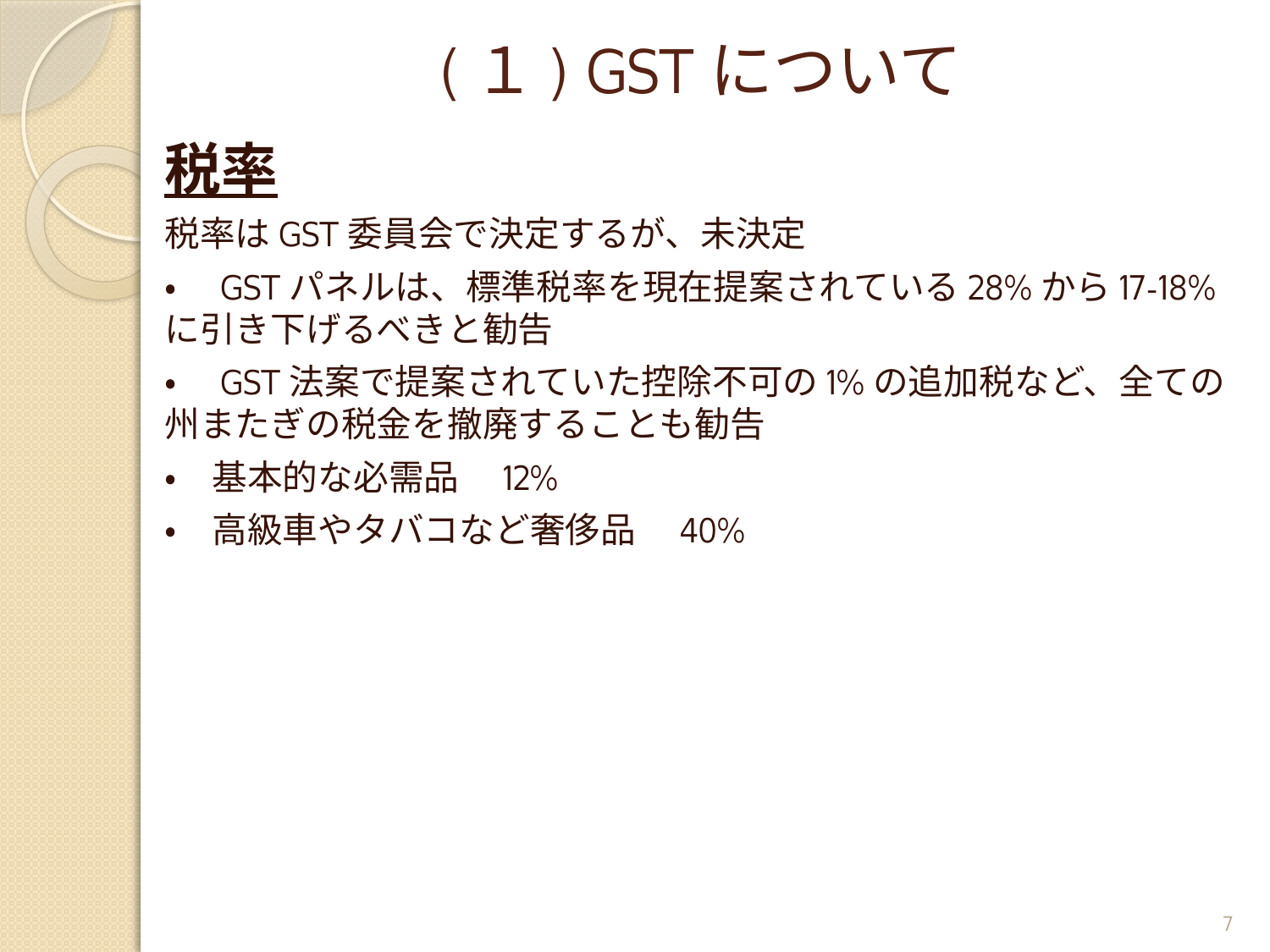

# (１) GSTについて
税率
税率はGST委員会で決定するが、未決定
・　GSTパネルは、標準税率を現在提案されている28%から17-18%に引き下げるべきと勧告
・　GST法案で提案されていた控除不可の1%の追加税など、全ての州またぎの税金を撤廃することも勧告
・　基本的な必需品　12%
・　高級車やタバコなど奢侈品　40%
7